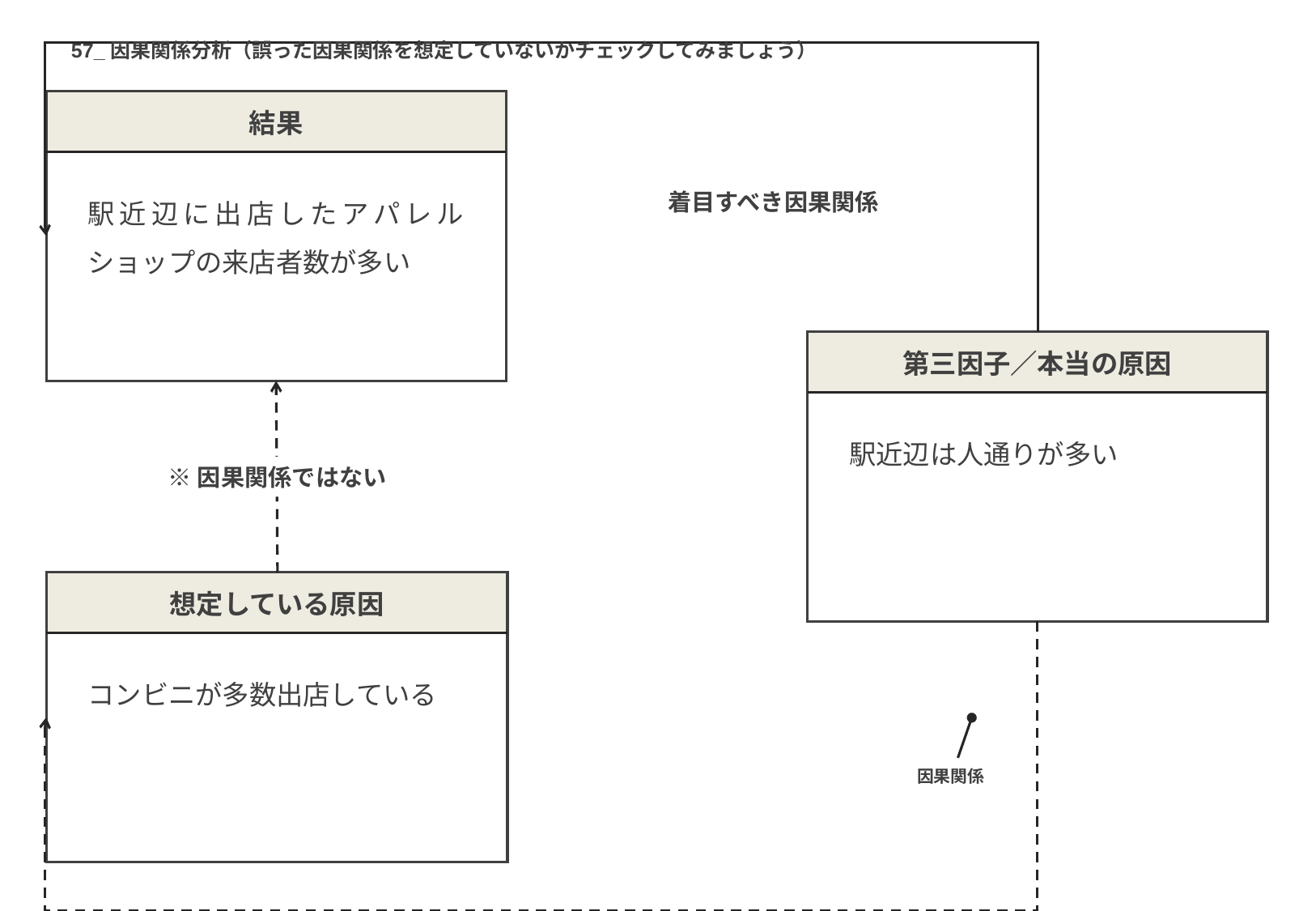

57_因果関係分析（誤った因果関係を想定していないかチェックしてみましょう）

結果
駅近辺に出店したアパレルショップの来店者数が多い
着目すべき因果関係

第三因子／本当の原因
駅近辺は人通りが多い
※因果関係ではない

想定している原因
コンビニが多数出店している
因果関係